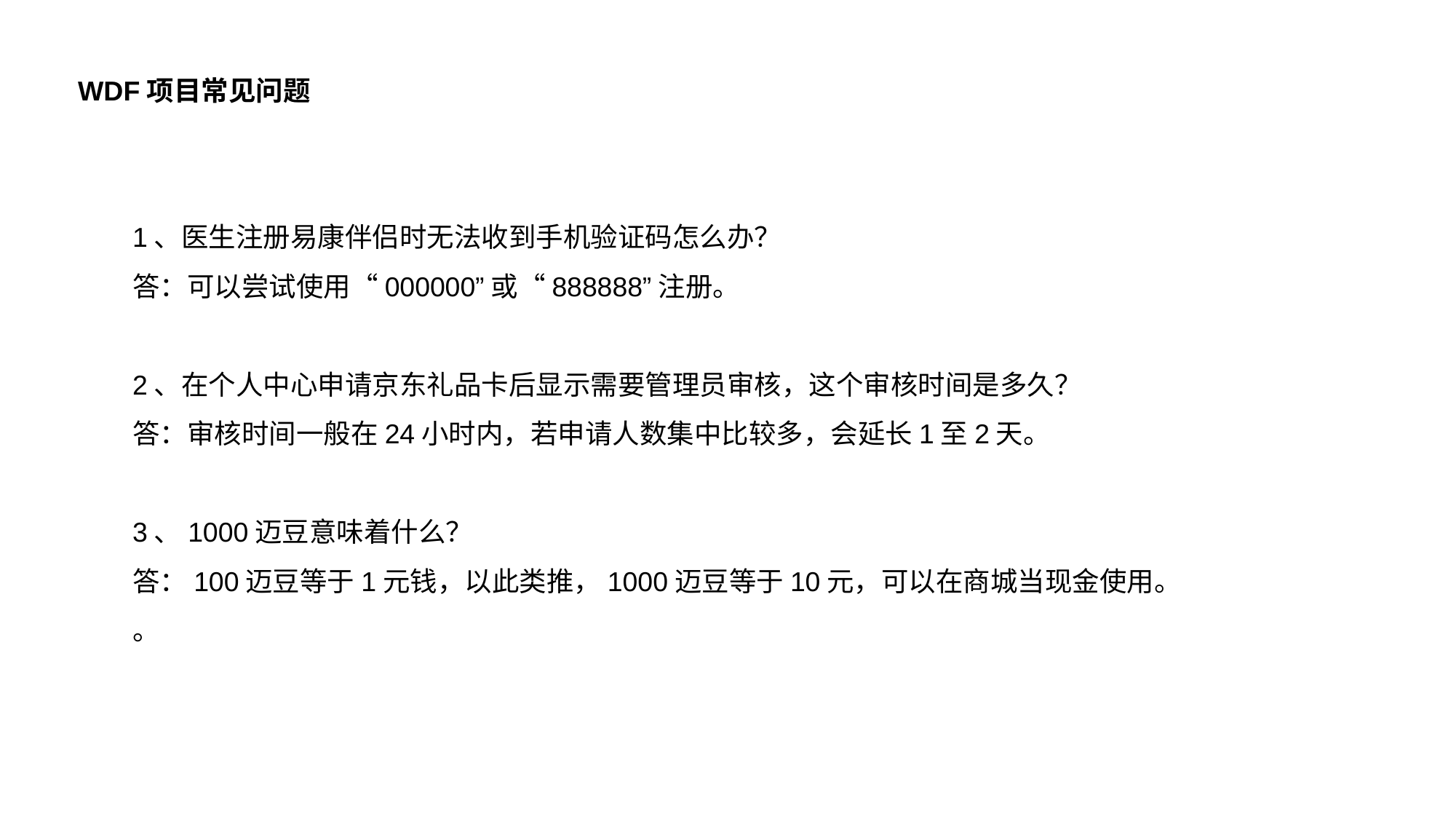

WDF项目常见问题
1、医生注册易康伴侣时无法收到手机验证码怎么办？
答：可以尝试使用“000000”或“888888”注册。

2、在个人中心申请京东礼品卡后显示需要管理员审核，这个审核时间是多久？
答：审核时间一般在24小时内，若申请人数集中比较多，会延长1至2天。

3、1000迈豆意味着什么？
答：100迈豆等于1元钱，以此类推，1000迈豆等于10元，可以在商城当现金使用。
。